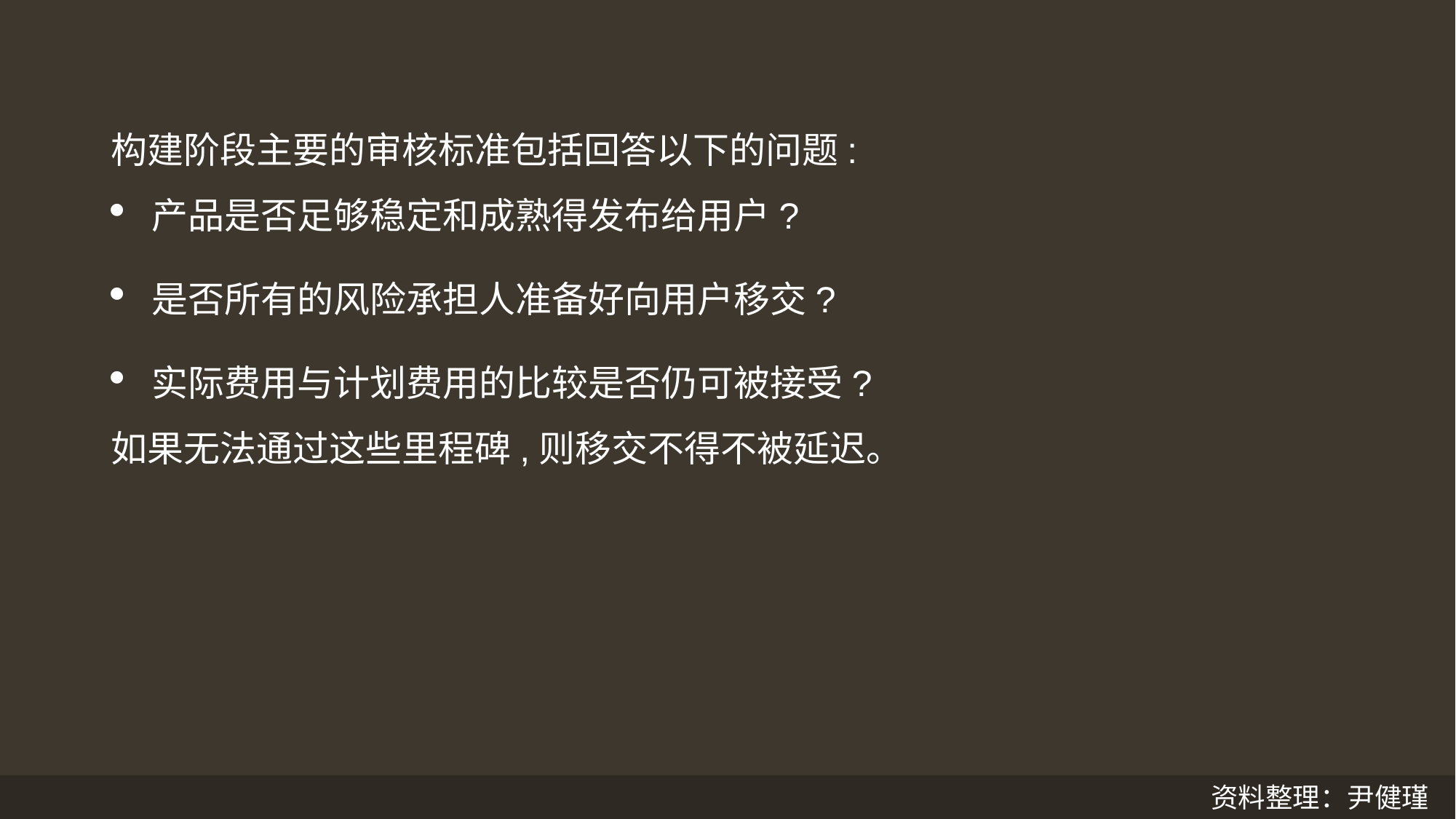

构建阶段主要的审核标准包括回答以下的问题:
产品是否足够稳定和成熟得发布给用户?
是否所有的风险承担人准备好向用户移交?
实际费用与计划费用的比较是否仍可被接受?
如果无法通过这些里程碑,则移交不得不被延迟。
资料整理：尹健瑾